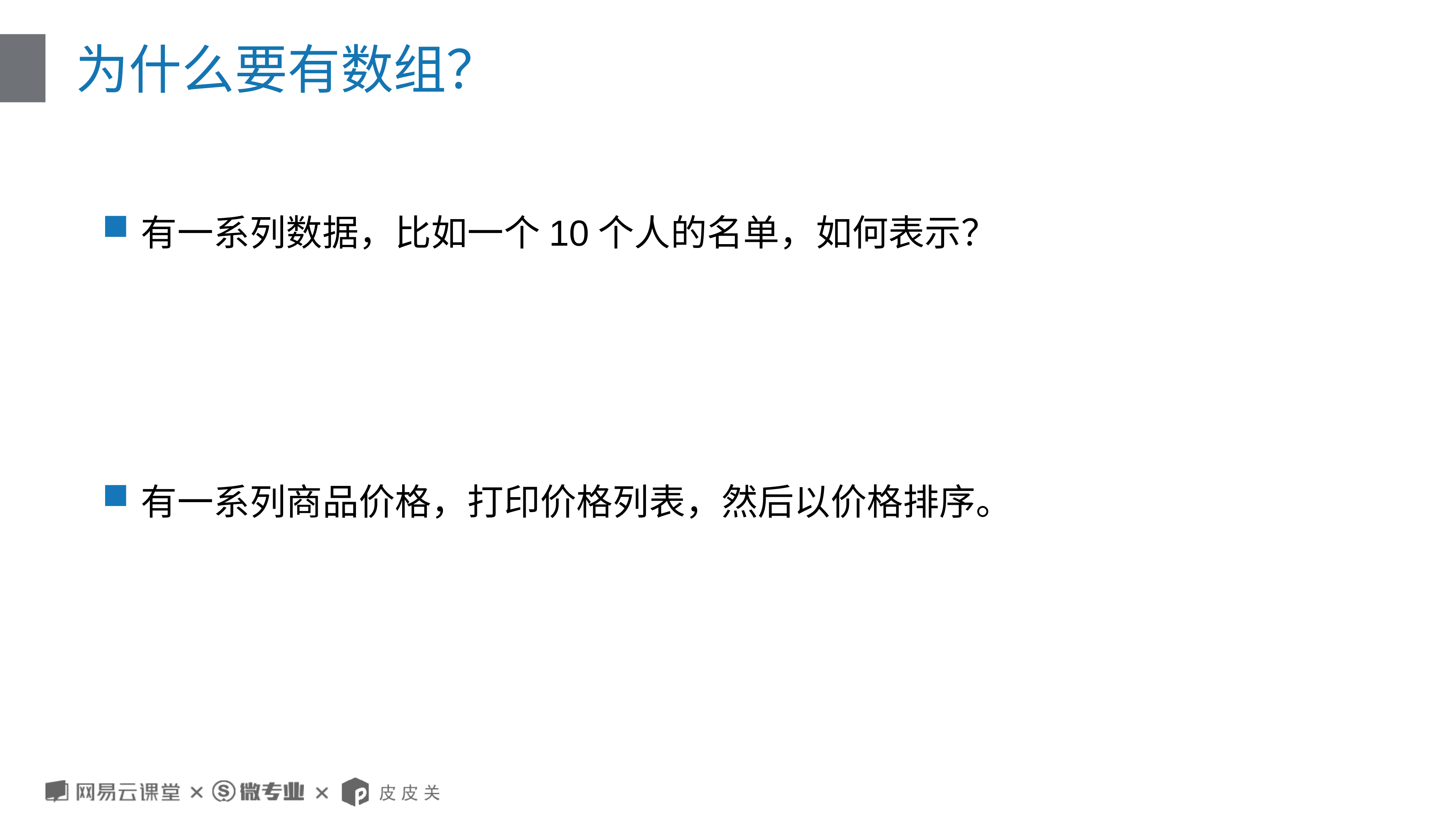

# 为什么要有数组？
有一系列数据，比如一个10个人的名单，如何表示？

有一系列商品价格，打印价格列表，然后以价格排序。